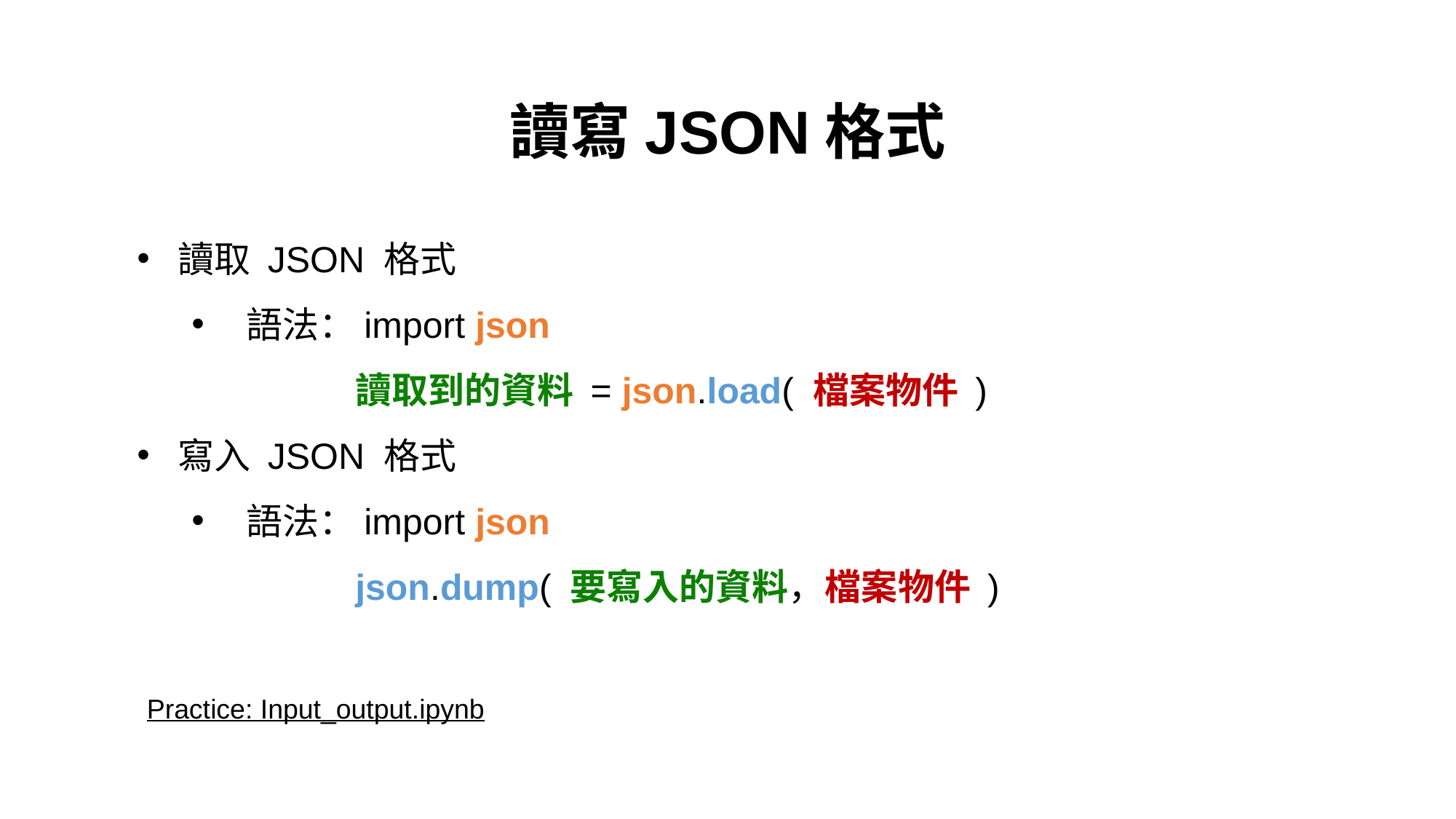

讀寫JSON格式
讀取 JSON 格式
語法：import json
	讀取到的資料 = json.load( 檔案物件 )
寫入 JSON 格式
語法：import json
	json.dump( 要寫入的資料，檔案物件 )
Practice: Input_output.ipynb